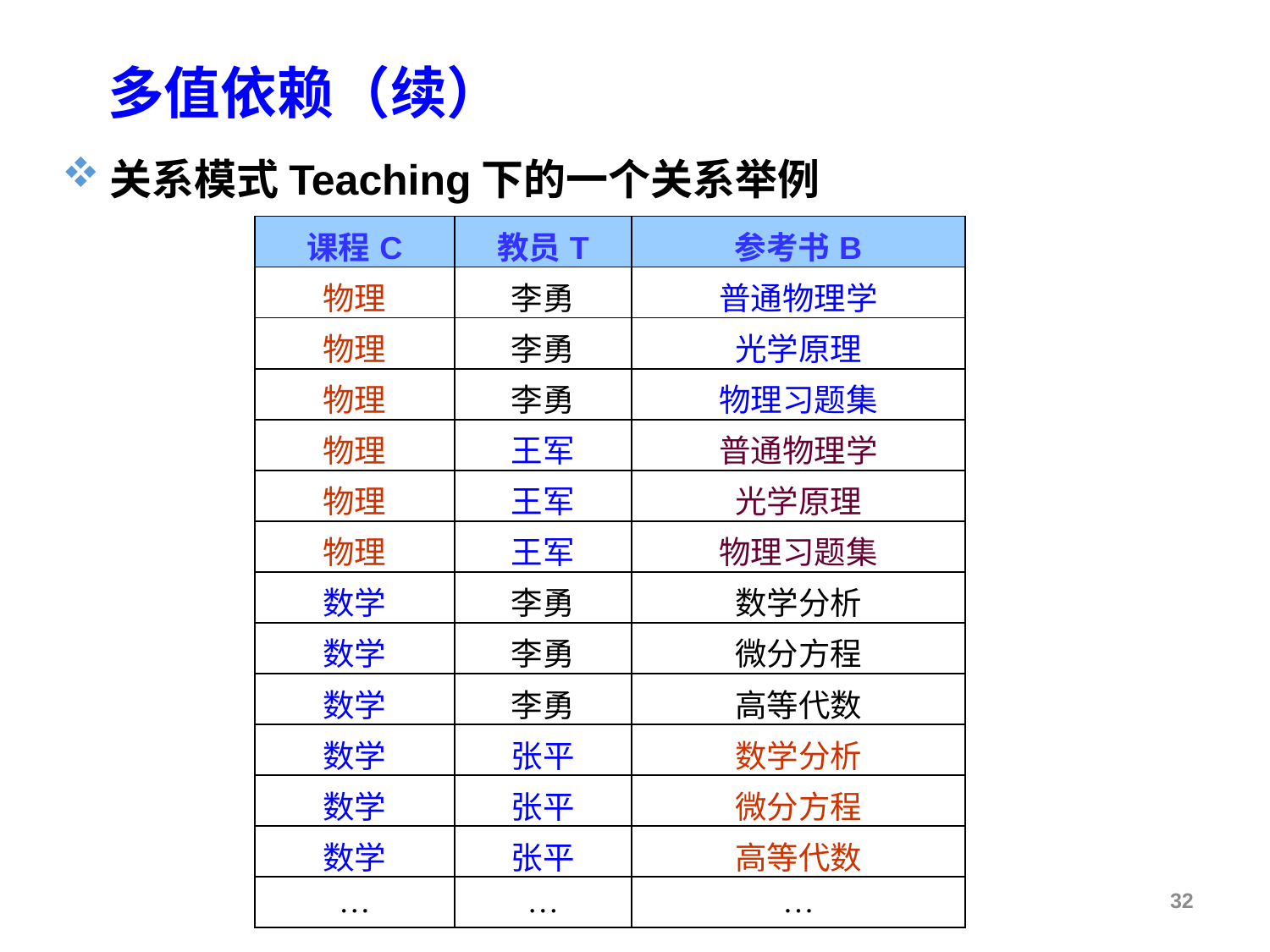

# 多值依赖（续）
关系模式Teaching下的一个关系举例
| 课程C | 教员T | 参考书B |
| --- | --- | --- |
| 物理 | 李勇 | 普通物理学 |
| 物理 | 李勇 | 光学原理 |
| 物理 | 李勇 | 物理习题集 |
| 物理 | 王军 | 普通物理学 |
| 物理 | 王军 | 光学原理 |
| 物理 | 王军 | 物理习题集 |
| 数学 | 李勇 | 数学分析 |
| 数学 | 李勇 | 微分方程 |
| 数学 | 李勇 | 高等代数 |
| 数学 | 张平 | 数学分析 |
| 数学 | 张平 | 微分方程 |
| 数学 | 张平 | 高等代数 |
| … | … | … |
32